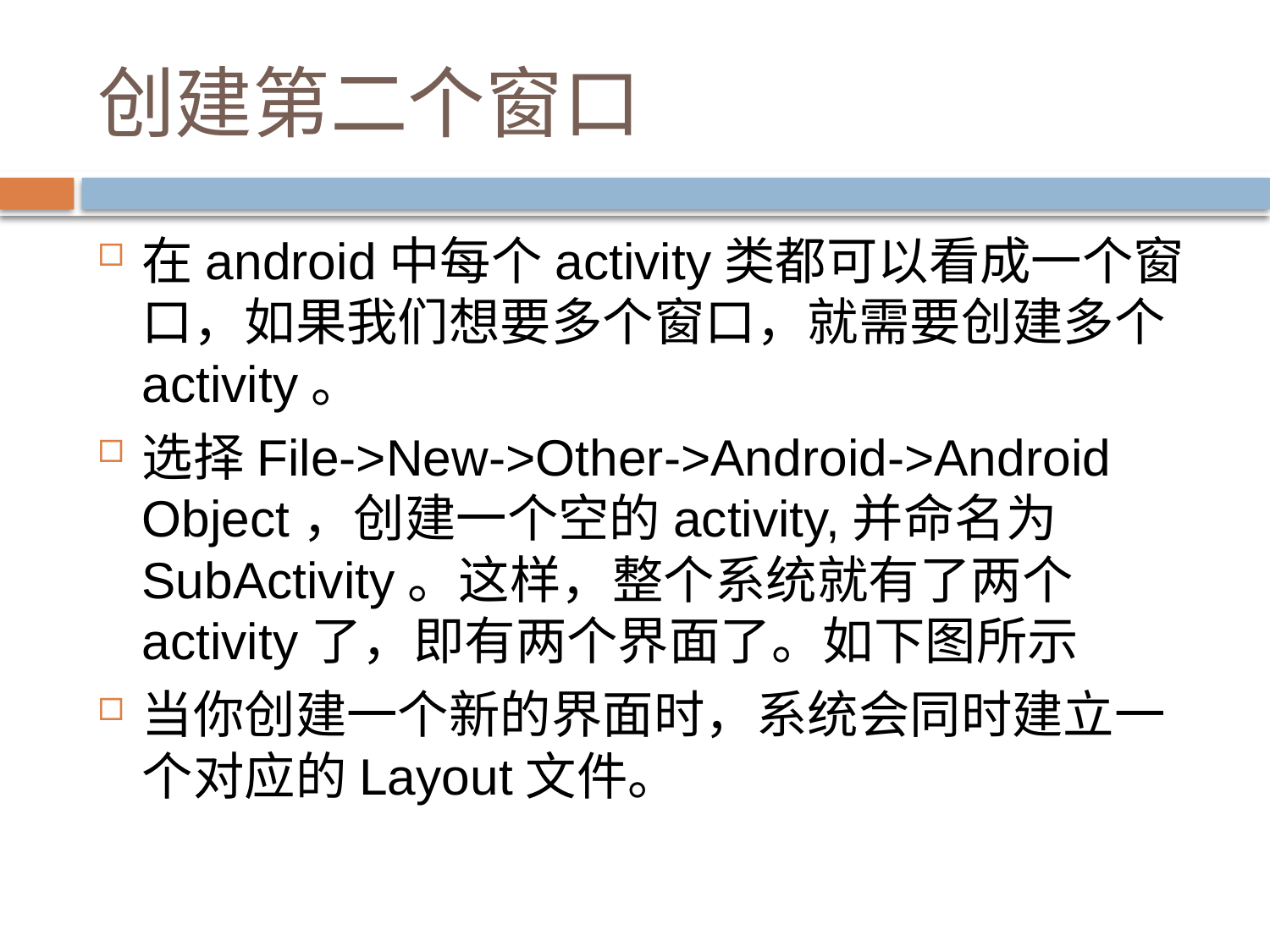

# 创建第二个窗口
在android中每个activity类都可以看成一个窗口，如果我们想要多个窗口，就需要创建多个activity。
选择File->New->Other->Android->Android Object，创建一个空的activity,并命名为SubActivity。这样，整个系统就有了两个activity了，即有两个界面了。如下图所示
当你创建一个新的界面时，系统会同时建立一个对应的Layout文件。